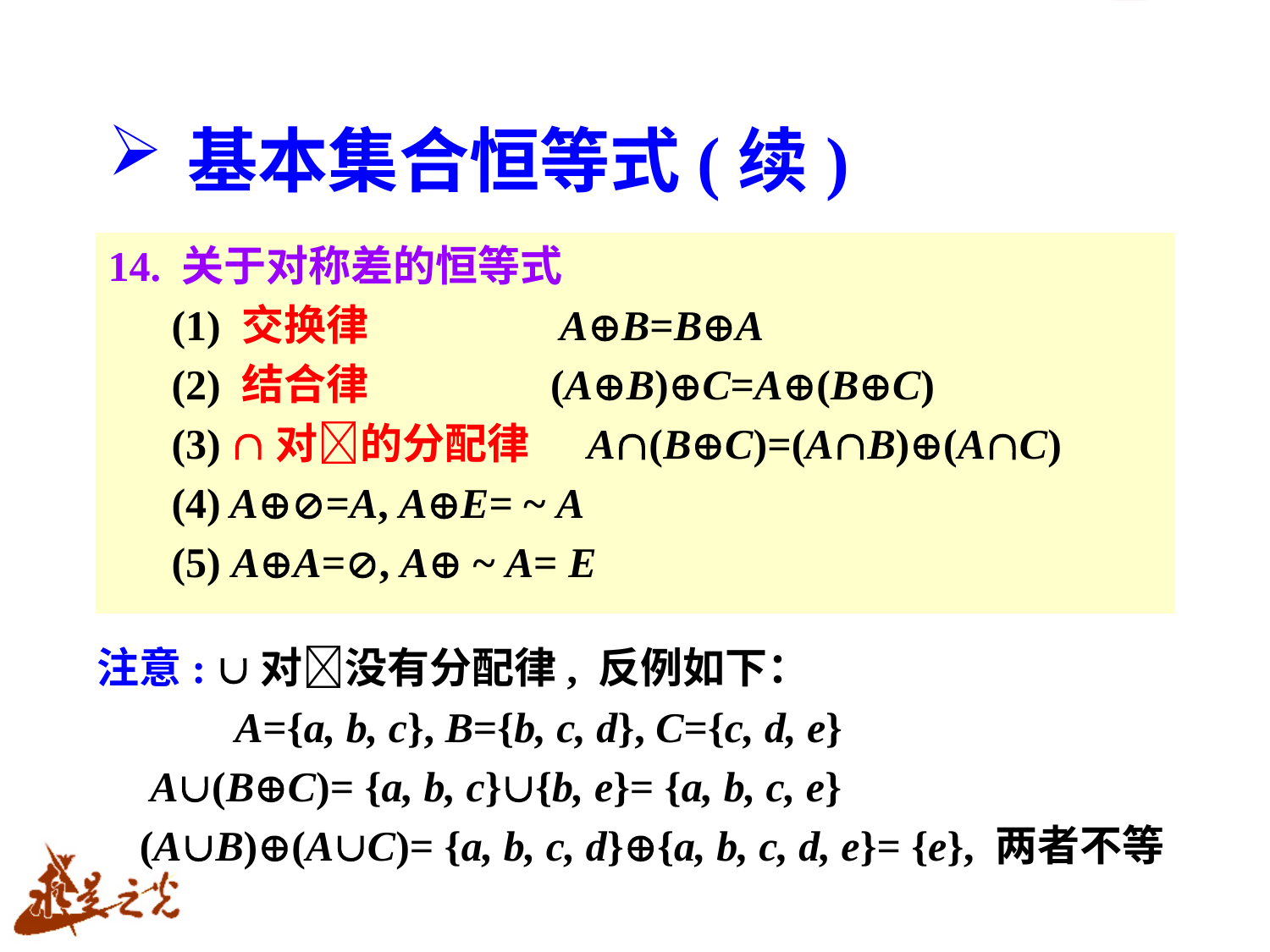

# 基本集合恒等式(续)
14. 关于对称差的恒等式
      (1) 交换律                   A⊕B=B⊕A
      (2) 结合律                  (A⊕B)⊕C=A⊕(B⊕C)
      (3) ∩对⊕的分配律     A∩(B⊕C)=(A∩B)⊕(A∩C)
      (4) A⊕∅=A, A⊕E= ~ A
      (5) A⊕A=∅, A⊕ ~ A= E
注意: ∪对⊕没有分配律, 反例如下：
             A={a, b, c}, B={b, c, d}, C={c, d, e}
     A∪(B⊕C)= {a, b, c}∪{b, e}= {a, b, c, e}
    (A∪B)⊕(A∪C)= {a, b, c, d}⊕{a, b, c, d, e}= {e}, 两者不等
22